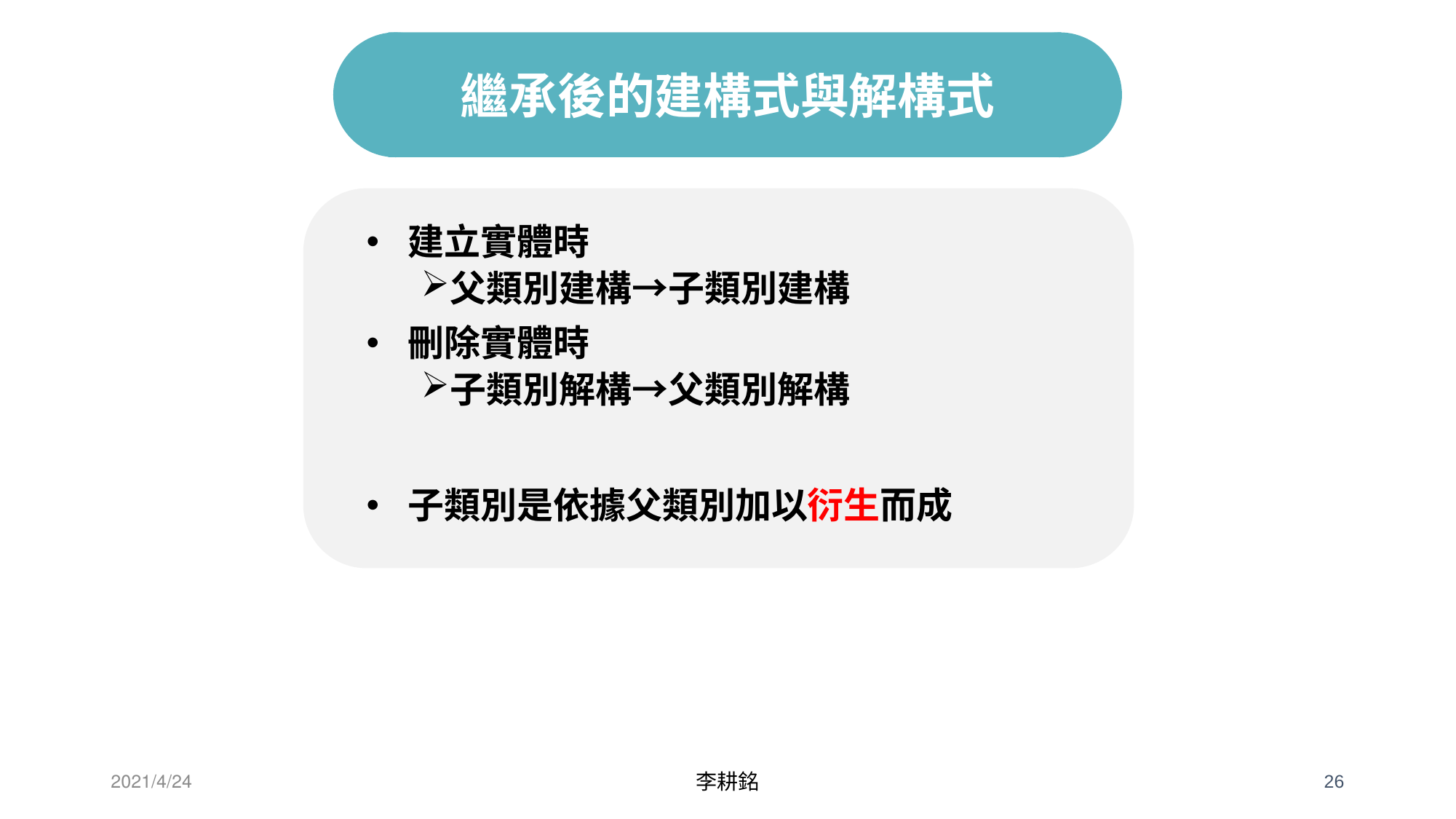

# 繼承後的建構式與解構式

建立實體時
父類別建構→子類別建構
刪除實體時
子類別解構→父類別解構

子類別是依據父類別加以衍生而成
2021/4/24
李耕銘
 26